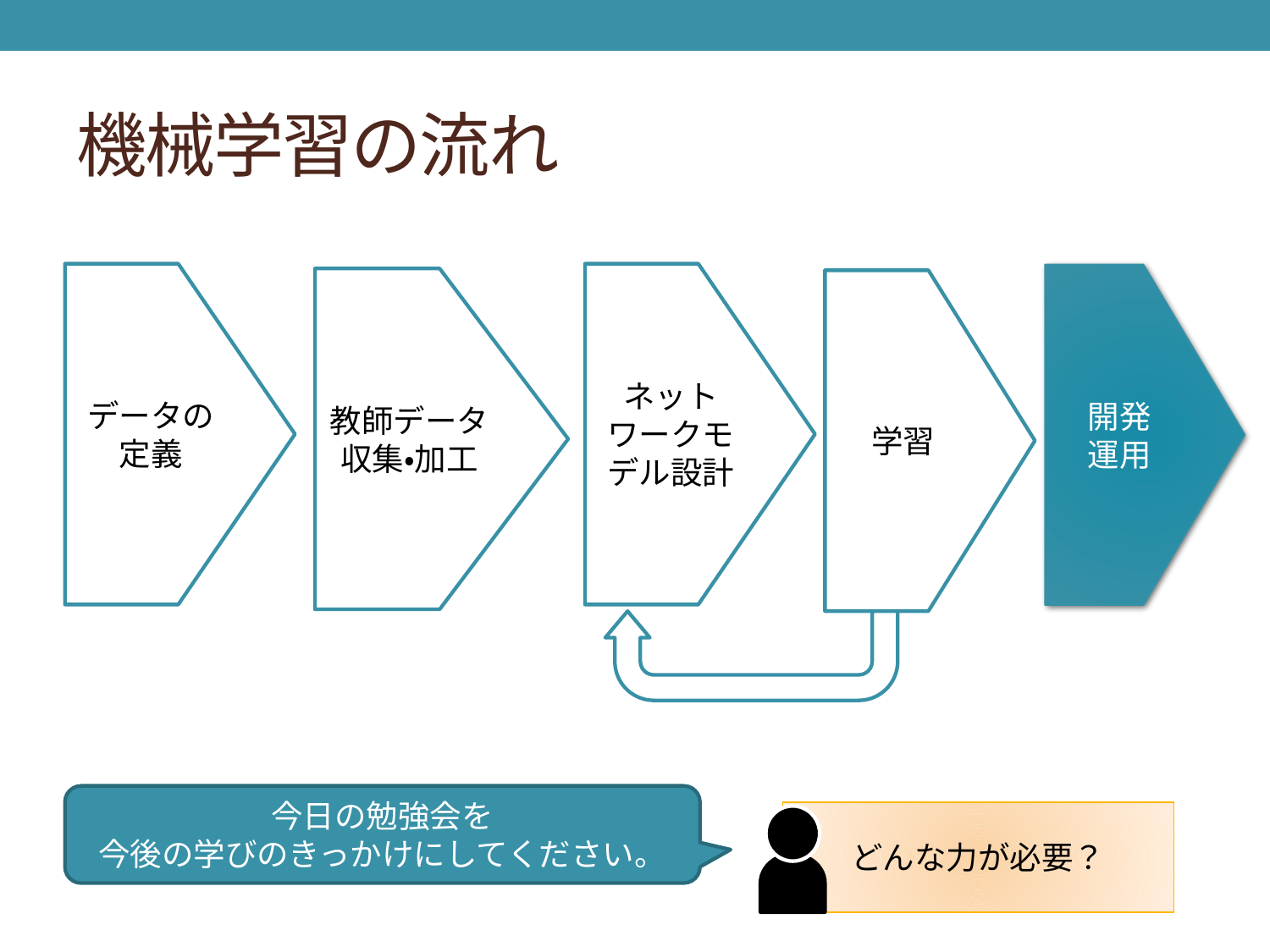

# 機械学習の流れ
データの定義
ネットワークモデル設計
開発
運用
教師データ
収集・加工
学習

今日の勉強会を
今後の学びのきっかけにしてください。
どんな力が必要？